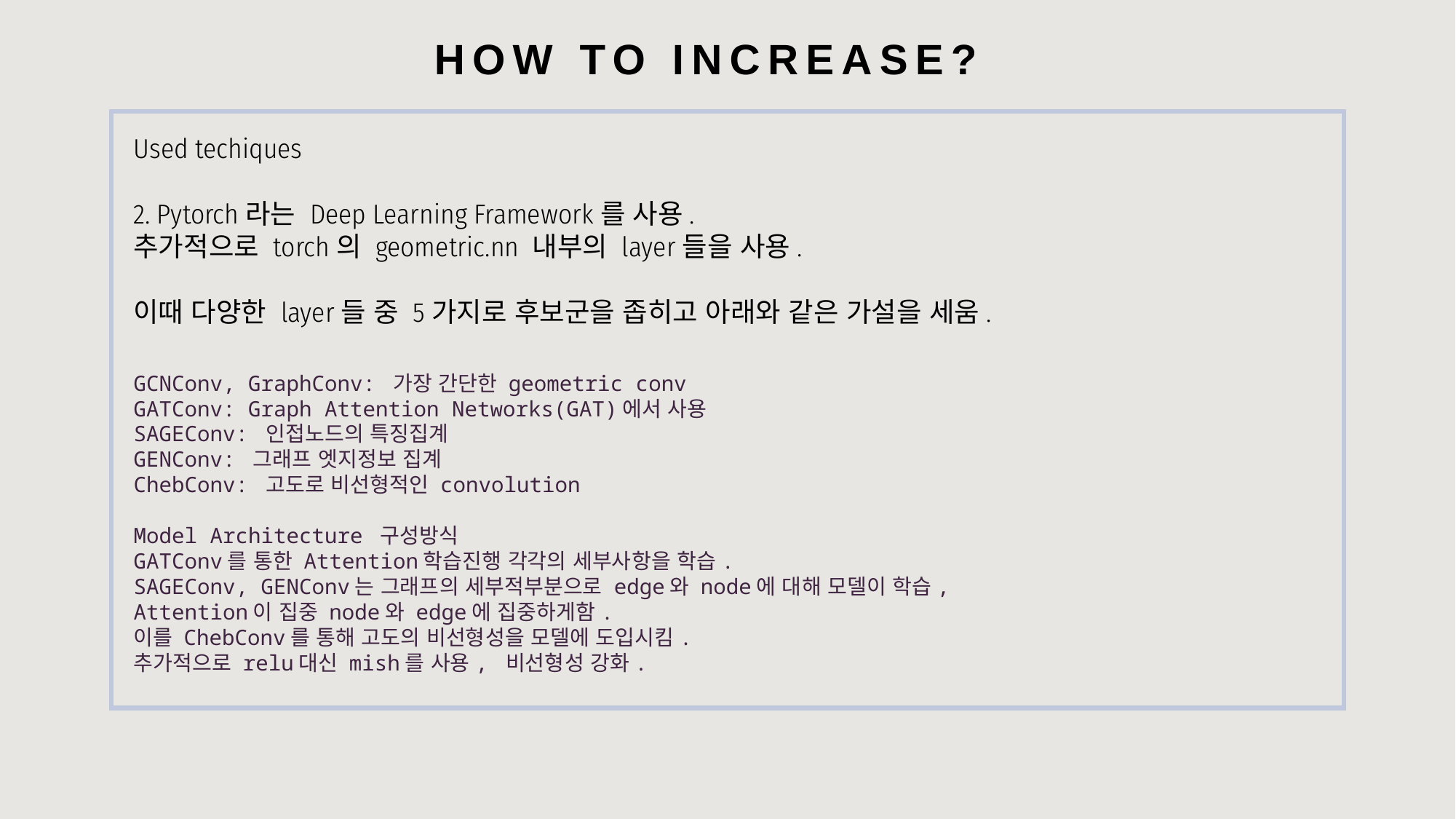

How to increase?
Used techiques

2. Pytorch라는 Deep Learning Framework를 사용.
추가적으로 torch의 geometric.nn 내부의 layer들을 사용.

이때 다양한 layer들 중 5가지로 후보군을 좁히고 아래와 같은 가설을 세움.
GCNConv, GraphConv: 가장 간단한 geometric conv
GATConv: Graph Attention Networks(GAT)에서 사용
SAGEConv: 인접노드의 특징집계
GENConv: 그래프 엣지정보 집계
ChebConv: 고도로 비선형적인 convolution

Model Architecture 구성방식
GATConv를 통한 Attention학습진행 각각의 세부사항을 학습.
SAGEConv, GENConv는 그래프의 세부적부분으로 edge와 node에 대해 모델이 학습,
Attention이 집중 node와 edge에 집중하게함.
이를 ChebConv를 통해 고도의 비선형성을 모델에 도입시킴.
추가적으로 relu대신 mish를 사용, 비선형성 강화.